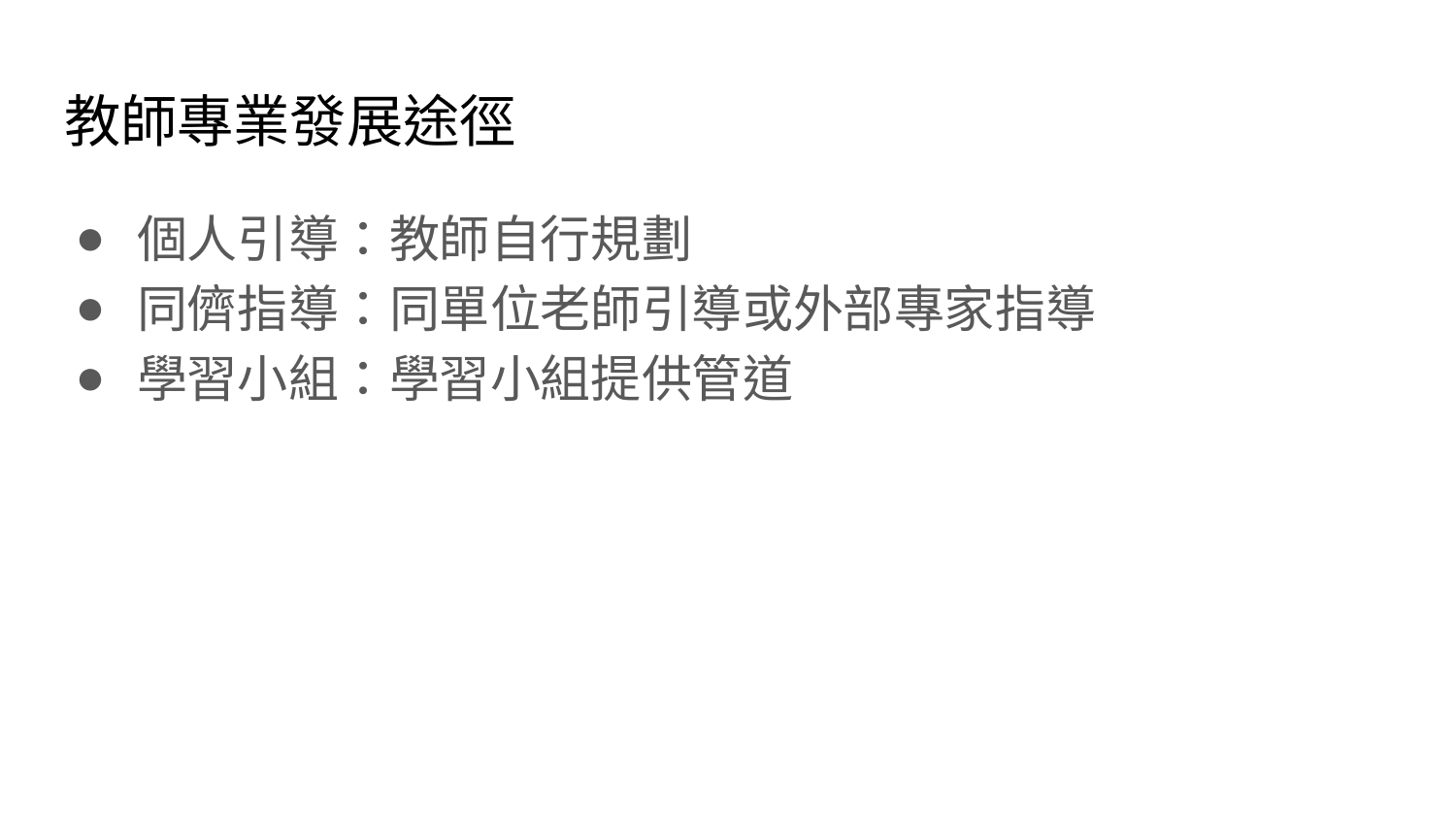

# 教師專業發展途徑
個人引導：教師自行規劃
同儕指導：同單位老師引導或外部專家指導
學習小組：學習小組提供管道